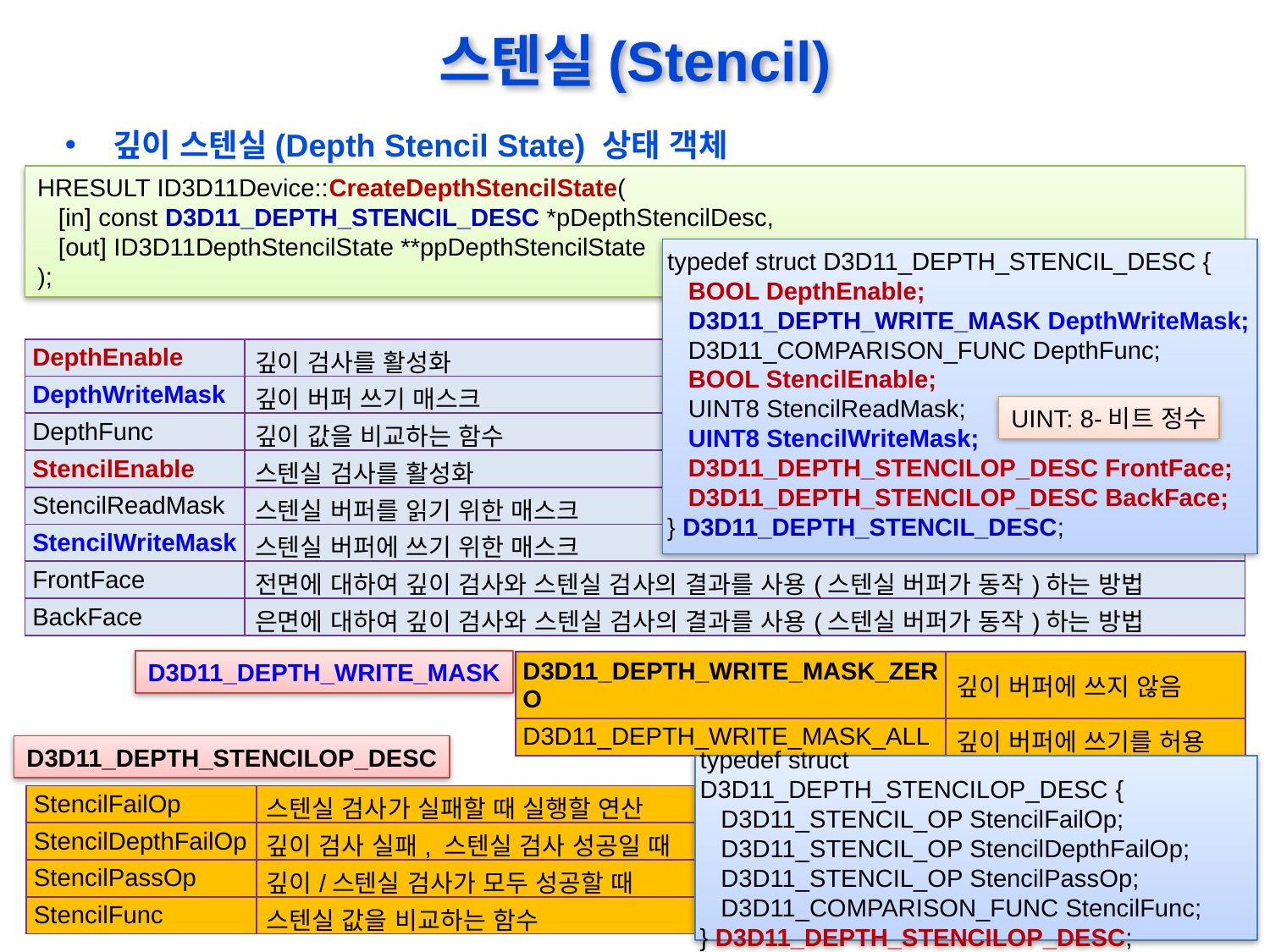

# 스텐실(Stencil)
깊이 스텐실(Depth Stencil State) 상태 객체

HRESULT ID3D11Device::CreateDepthStencilState(
   [in] const D3D11_DEPTH_STENCIL_DESC *pDepthStencilDesc,
   [out] ID3D11DepthStencilState **ppDepthStencilState
);
typedef struct D3D11_DEPTH_STENCIL_DESC {
   BOOL DepthEnable;
   D3D11_DEPTH_WRITE_MASK DepthWriteMask;
   D3D11_COMPARISON_FUNC DepthFunc;
   BOOL StencilEnable;
   UINT8 StencilReadMask;
   UINT8 StencilWriteMask;
   D3D11_DEPTH_STENCILOP_DESC FrontFace;
   D3D11_DEPTH_STENCILOP_DESC BackFace;
} D3D11_DEPTH_STENCIL_DESC;
| DepthEnable | 깊이 검사를 활성화 |
| --- | --- |
| DepthWriteMask | 깊이 버퍼 쓰기 매스크 |
| DepthFunc | 깊이 값을 비교하는 함수 |
| StencilEnable | 스텐실 검사를 활성화 |
| StencilReadMask | 스텐실 버퍼를 읽기 위한 매스크 |
| StencilWriteMask | 스텐실 버퍼에 쓰기 위한 매스크 |
| FrontFace | 전면에 대하여 깊이 검사와 스텐실 검사의 결과를 사용(스텐실 버퍼가 동작)하는 방법 |
| BackFace | 은면에 대하여 깊이 검사와 스텐실 검사의 결과를 사용(스텐실 버퍼가 동작)하는 방법 |
UINT: 8-비트 정수
D3D11_DEPTH_WRITE_MASK
| D3D11\_DEPTH\_WRITE\_MASK\_ZERO | 깊이 버퍼에 쓰지 않음 |
| --- | --- |
| D3D11\_DEPTH\_WRITE\_MASK\_ALL | 깊이 버퍼에 쓰기를 허용 |
D3D11_DEPTH_STENCILOP_DESC
typedef struct D3D11_DEPTH_STENCILOP_DESC {
   D3D11_STENCIL_OP StencilFailOp;
   D3D11_STENCIL_OP StencilDepthFailOp;
   D3D11_STENCIL_OP StencilPassOp;
   D3D11_COMPARISON_FUNC StencilFunc;
} D3D11_DEPTH_STENCILOP_DESC;
| StencilFailOp | 스텐실 검사가 실패할 때 실행할 연산 |
| --- | --- |
| StencilDepthFailOp | 깊이 검사 실패, 스텐실 검사 성공일 때 |
| StencilPassOp | 깊이/스텐실 검사가 모두 성공할 때 |
| StencilFunc | 스텐실 값을 비교하는 함수 |